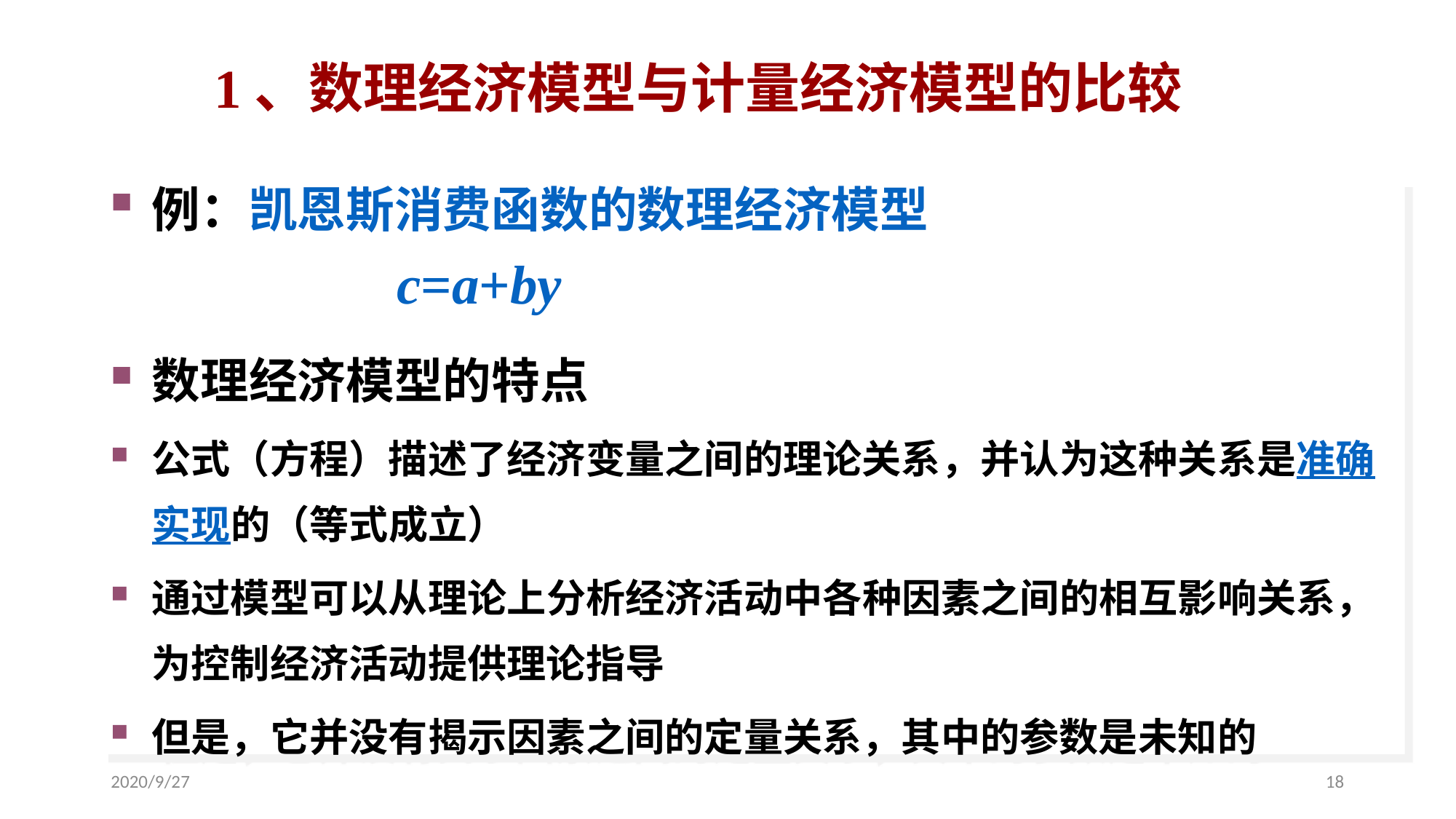

# 1、数理经济模型与计量经济模型的比较
例：凯恩斯消费函数的数理经济模型
　　　　　c=a+by
数理经济模型的特点
公式（方程）描述了经济变量之间的理论关系，并认为这种关系是准确实现的（等式成立）
通过模型可以从理论上分析经济活动中各种因素之间的相互影响关系，为控制经济活动提供理论指导
但是，它并没有揭示因素之间的定量关系，其中的参数是未知的

2020/9/27
18